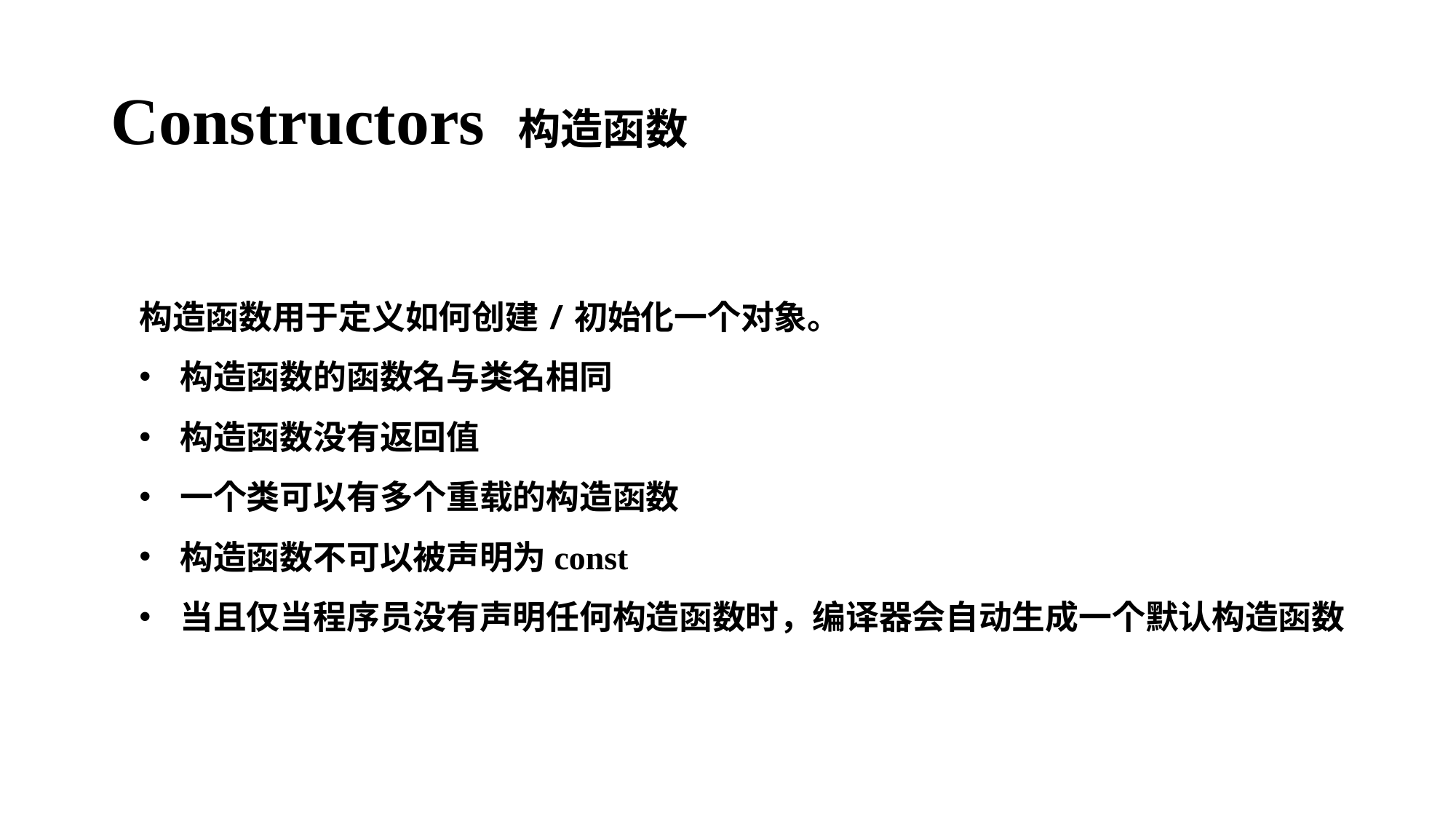

# Constructors 构造函数
构造函数用于定义如何创建/初始化一个对象。
构造函数的函数名与类名相同
构造函数没有返回值
一个类可以有多个重载的构造函数
构造函数不可以被声明为const
当且仅当程序员没有声明任何构造函数时，编译器会自动生成一个默认构造函数